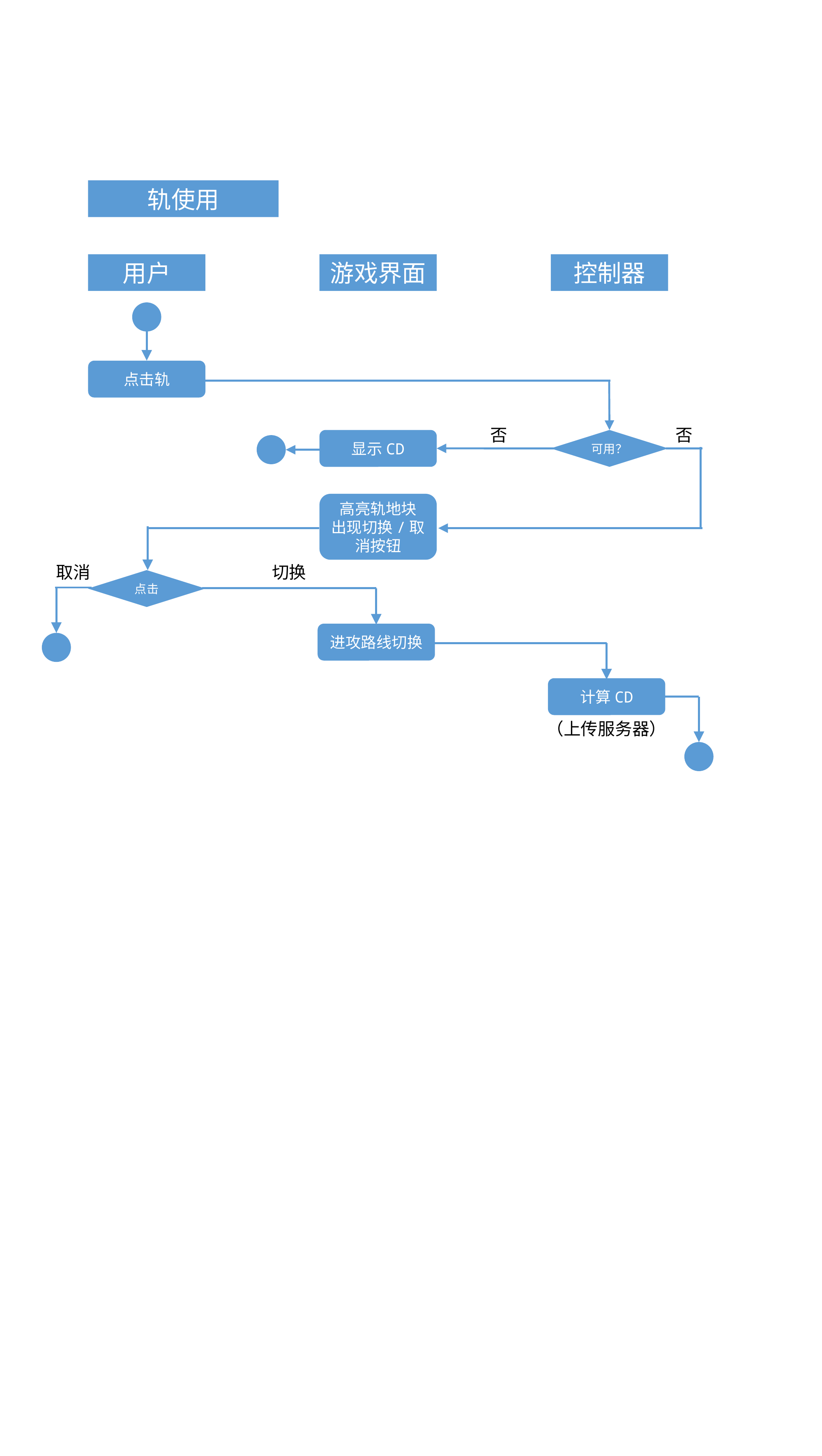

轨使用
用户
游戏界面
控制器

点击轨
否
否
显示CD
可用？

高亮轨地块
出现切换/取消按钮
取消
切换
点击
进攻路线切换

计算CD
（上传服务器）